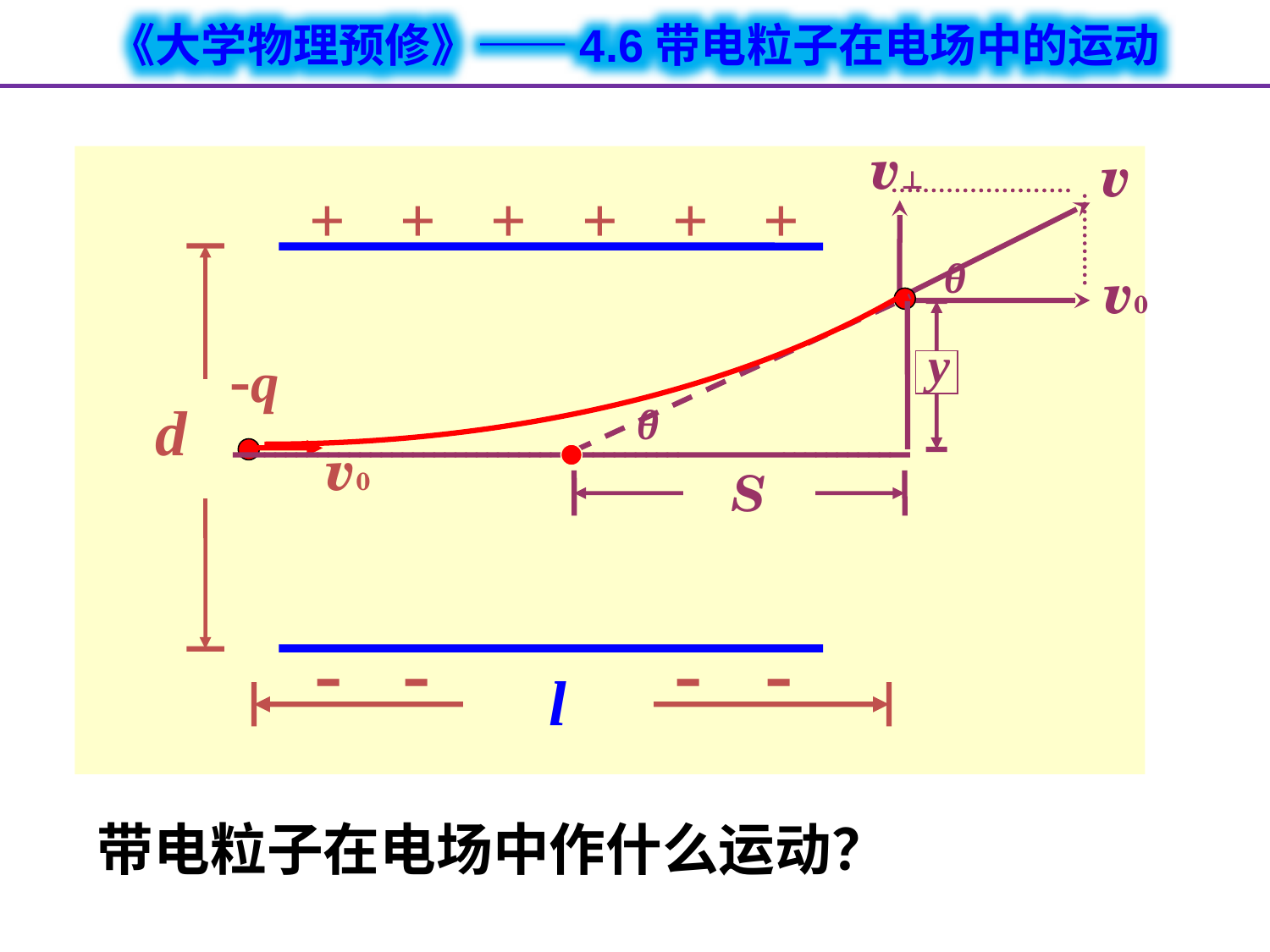

v⊥
v

θ
v0

       d

+
+
+
+
+
+

-
-
-
-
-
-

y

-q

d
θ

v0

S
     l

带电粒子在电场中作什么运动？